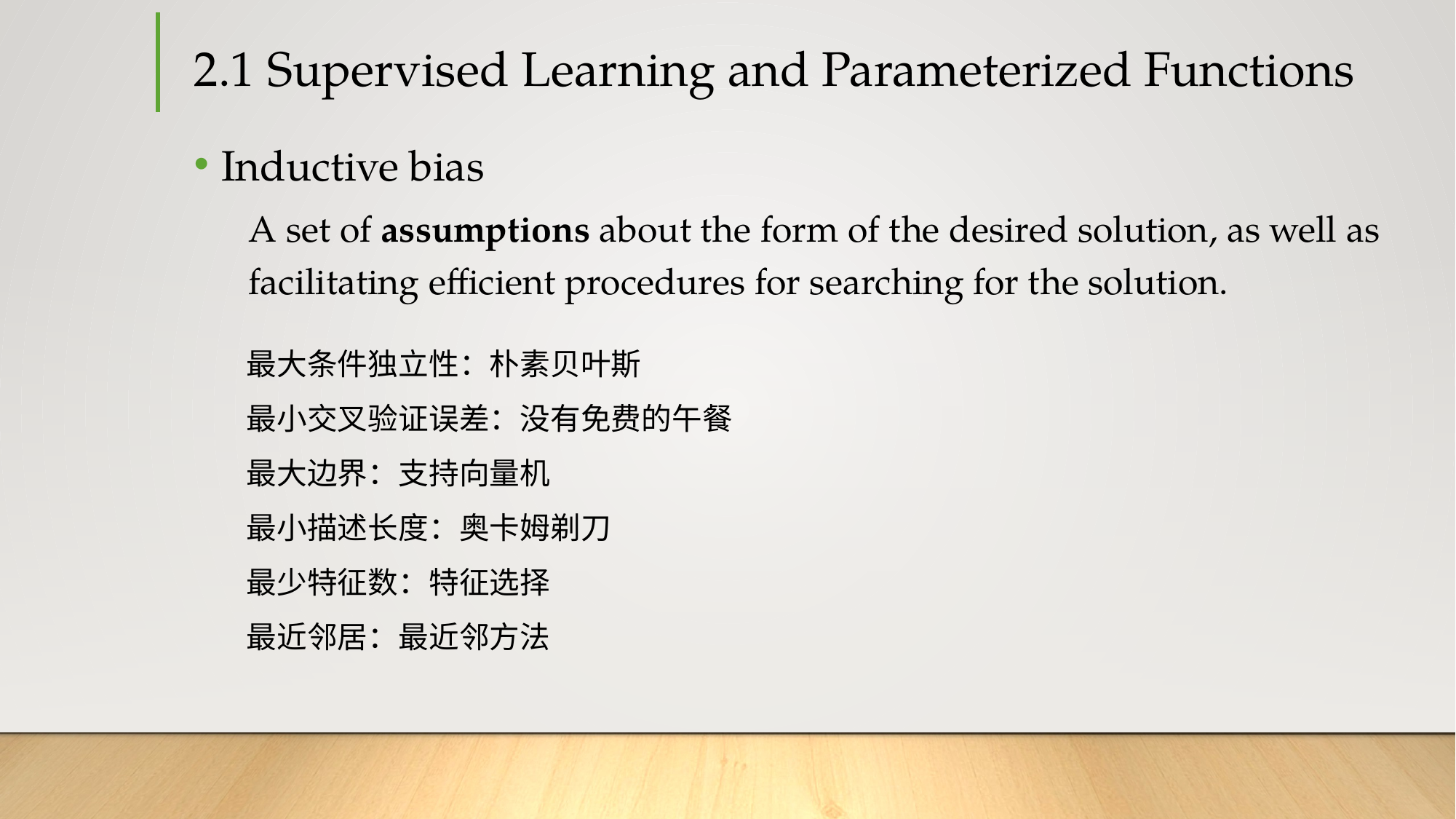

# 2.1 Supervised Learning and Parameterized Functions
Inductive bias
A set of assumptions about the form of the desired solution, as well as facilitating efficient procedures for searching for the solution.

最大条件独立性：朴素贝叶斯
最小交叉验证误差：没有免费的午餐
最大边界：支持向量机
最小描述长度：奥卡姆剃刀
最少特征数：特征选择
最近邻居：最近邻方法